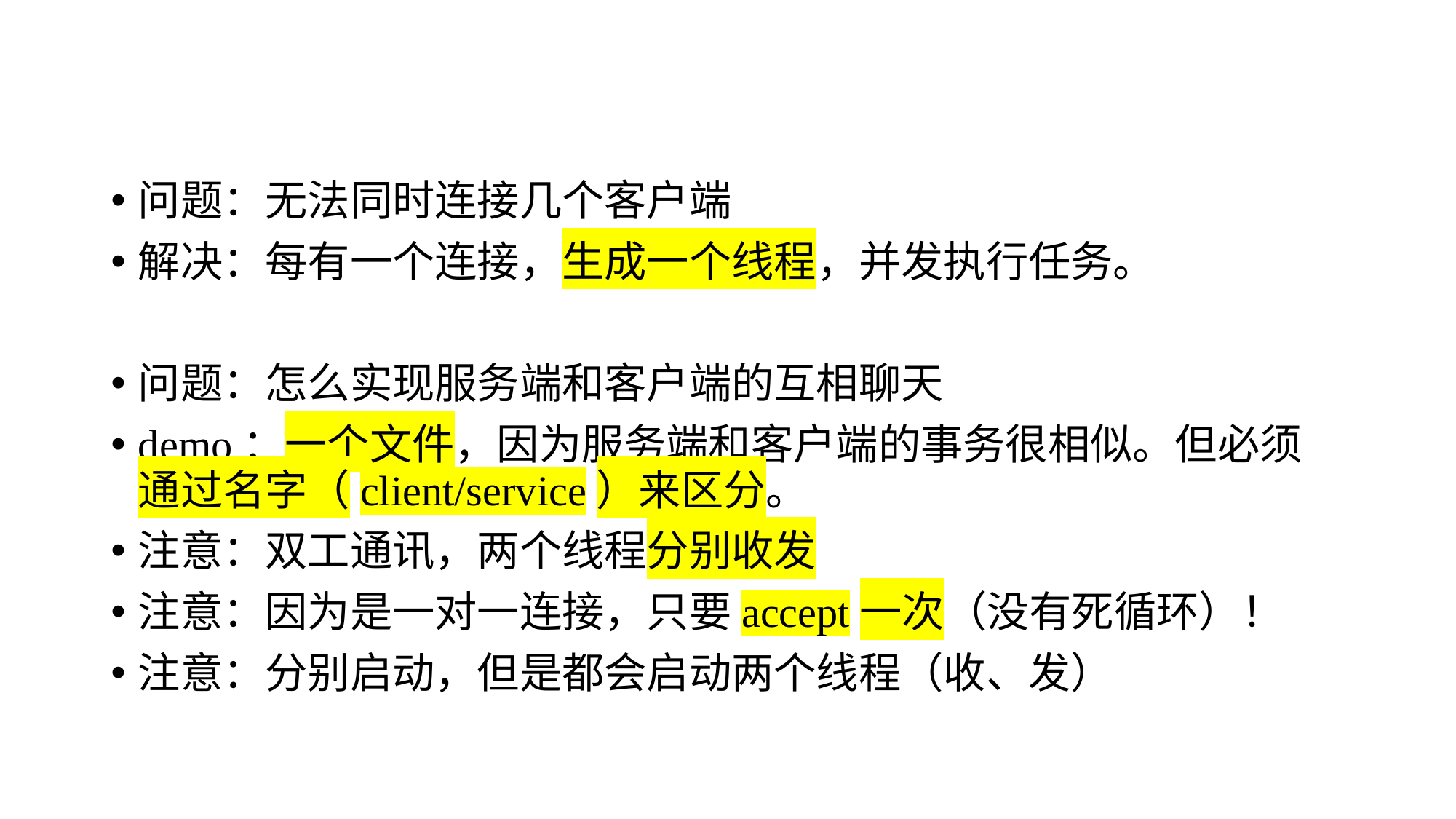

#
问题：无法同时连接几个客户端
解决：每有一个连接，生成一个线程，并发执行任务。

问题：怎么实现服务端和客户端的互相聊天
demo：一个文件，因为服务端和客户端的事务很相似。但必须通过名字（client/service）来区分。
注意：双工通讯，两个线程分别收发
注意：因为是一对一连接，只要accept一次（没有死循环）！
注意：分别启动，但是都会启动两个线程（收、发）